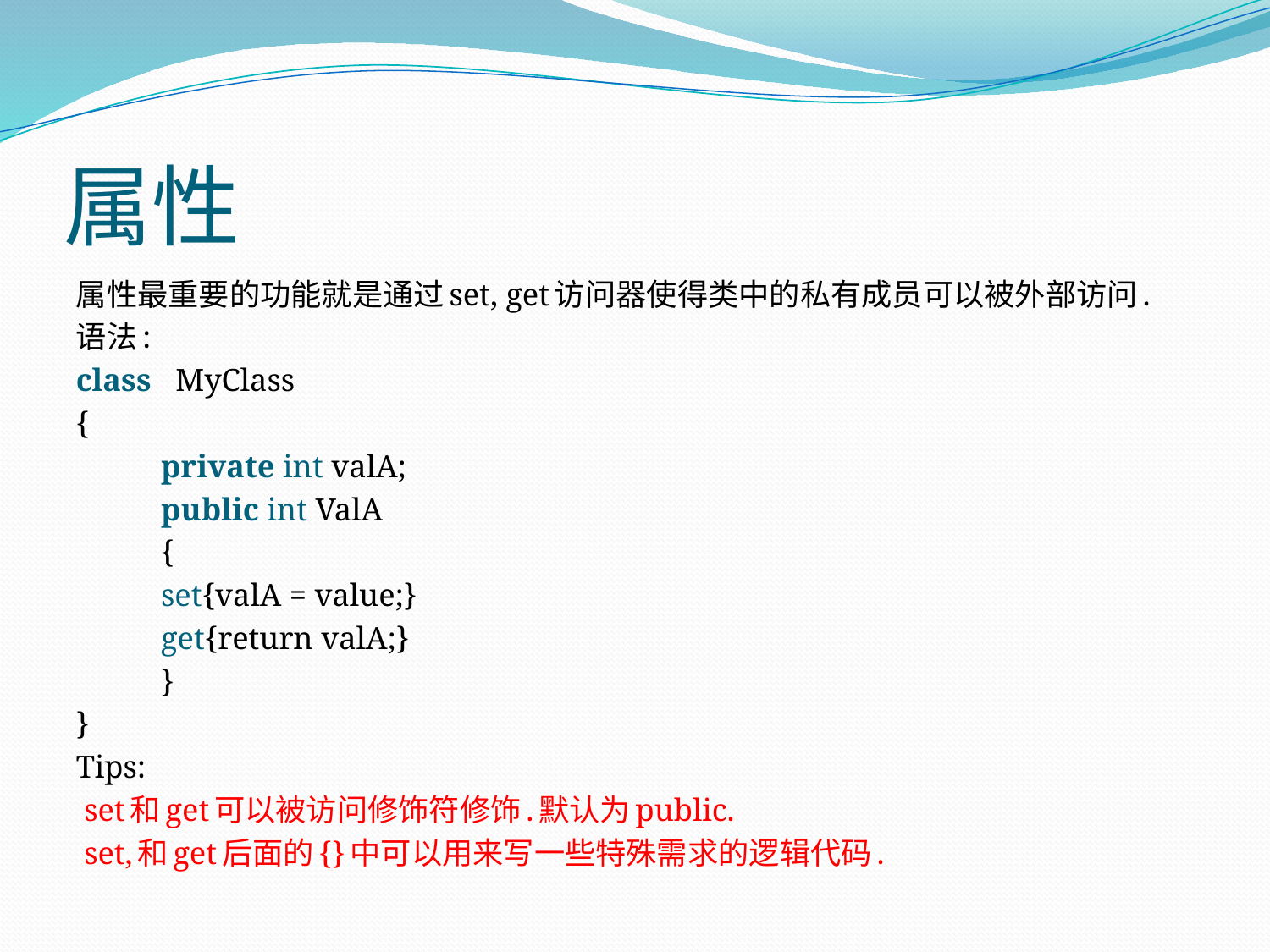

# 属性
属性最重要的功能就是通过set, get访问器使得类中的私有成员可以被外部访问.
语法:
class   MyClass
{
	private int valA;
	public int ValA
	{
		set{valA = value;}
		get{return valA;}
	}
}
Tips:
 set和get可以被访问修饰符修饰.默认为public.
 set,和get后面的{}中可以用来写一些特殊需求的逻辑代码.